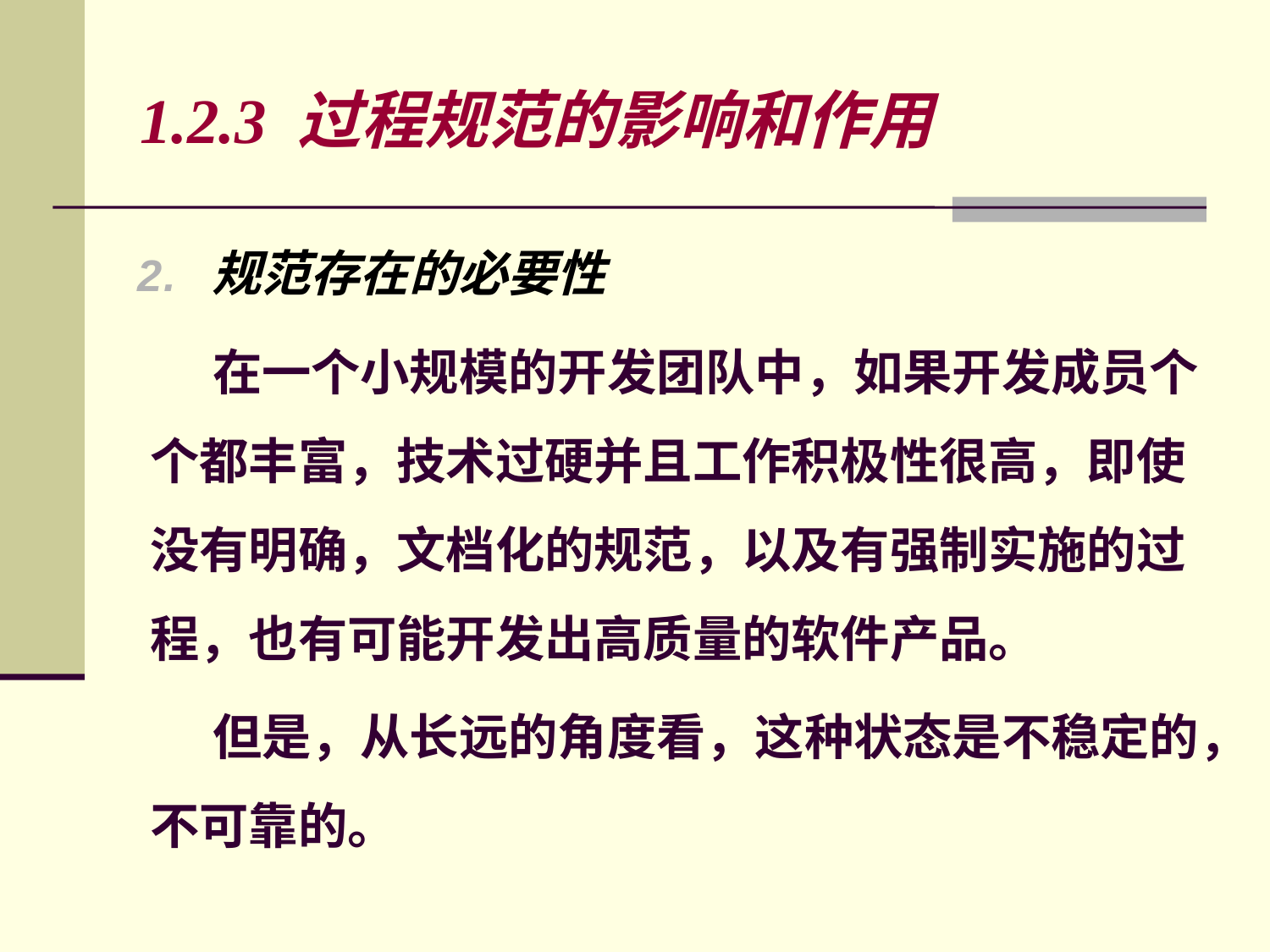

# 1.2.3 过程规范的影响和作用
规范存在的必要性
在一个小规模的开发团队中，如果开发成员个个都丰富，技术过硬并且工作积极性很高，即使没有明确，文档化的规范，以及有强制实施的过程，也有可能开发出高质量的软件产品。
但是，从长远的角度看，这种状态是不稳定的，不可靠的。